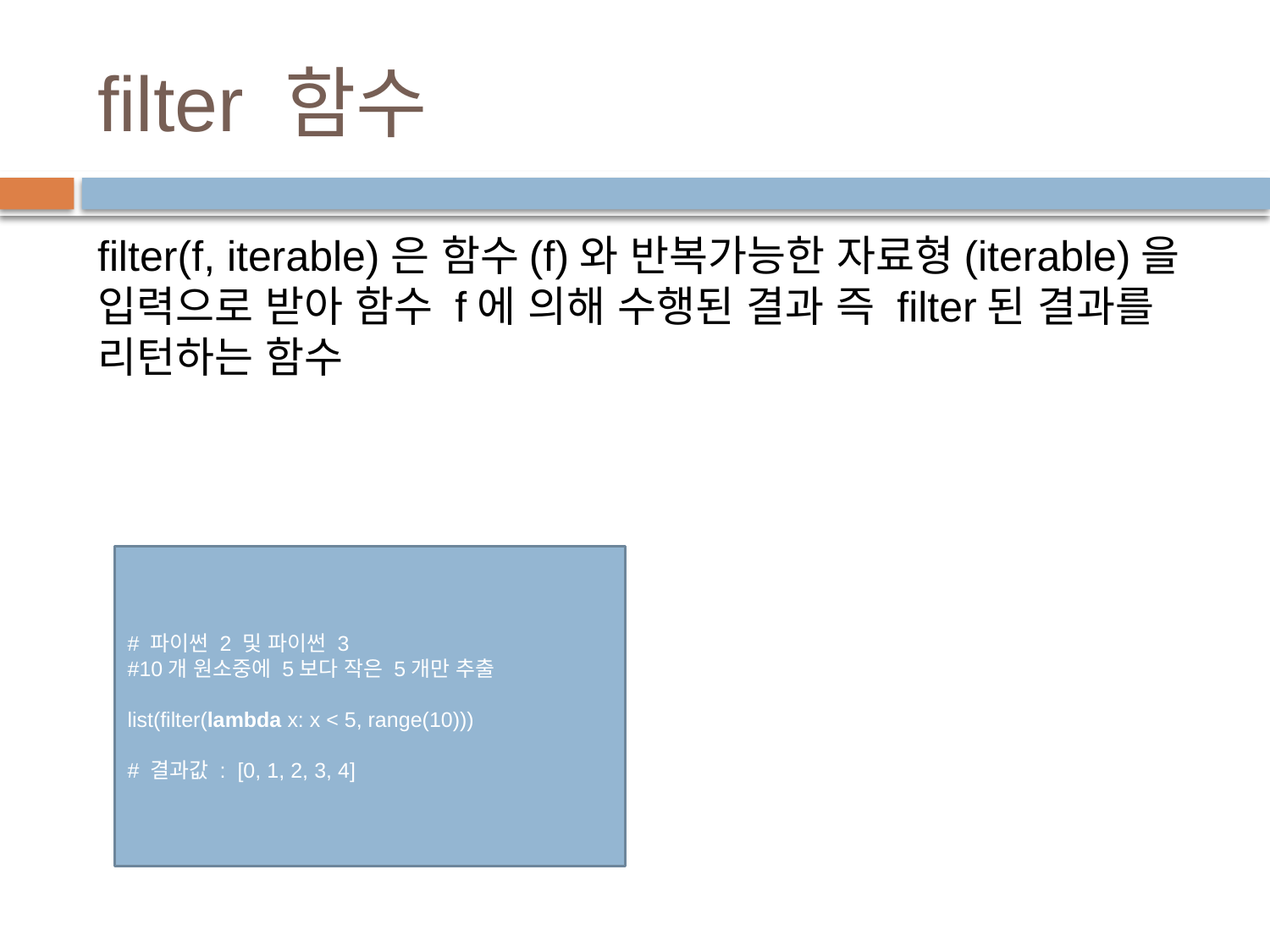

# filter 함수
filter(f, iterable)은 함수(f)와 반복가능한 자료형(iterable)을 입력으로 받아 함수 f에 의해 수행된 결과 즉 filter된 결과를 리턴하는 함수
# 파이썬 2 및 파이썬 3
#10개 원소중에 5보다 작은 5개만 추출

list(filter(lambda x: x < 5, range(10)))

# 결과값 :  [0, 1, 2, 3, 4]